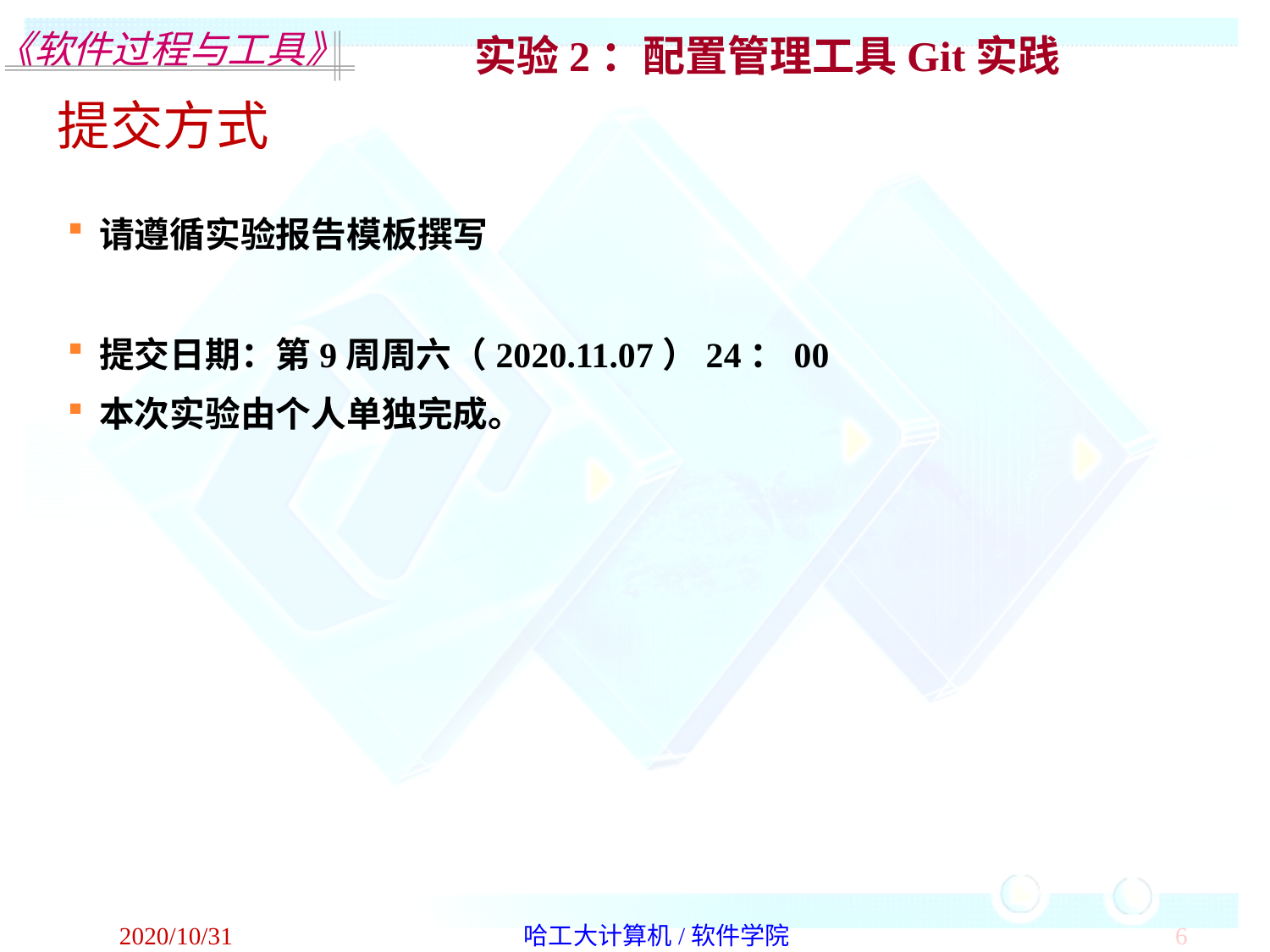

实验2：配置管理工具Git实践
提交方式
请遵循实验报告模板撰写

提交日期：第9周周六（2020.11.07）24：00
本次实验由个人单独完成。